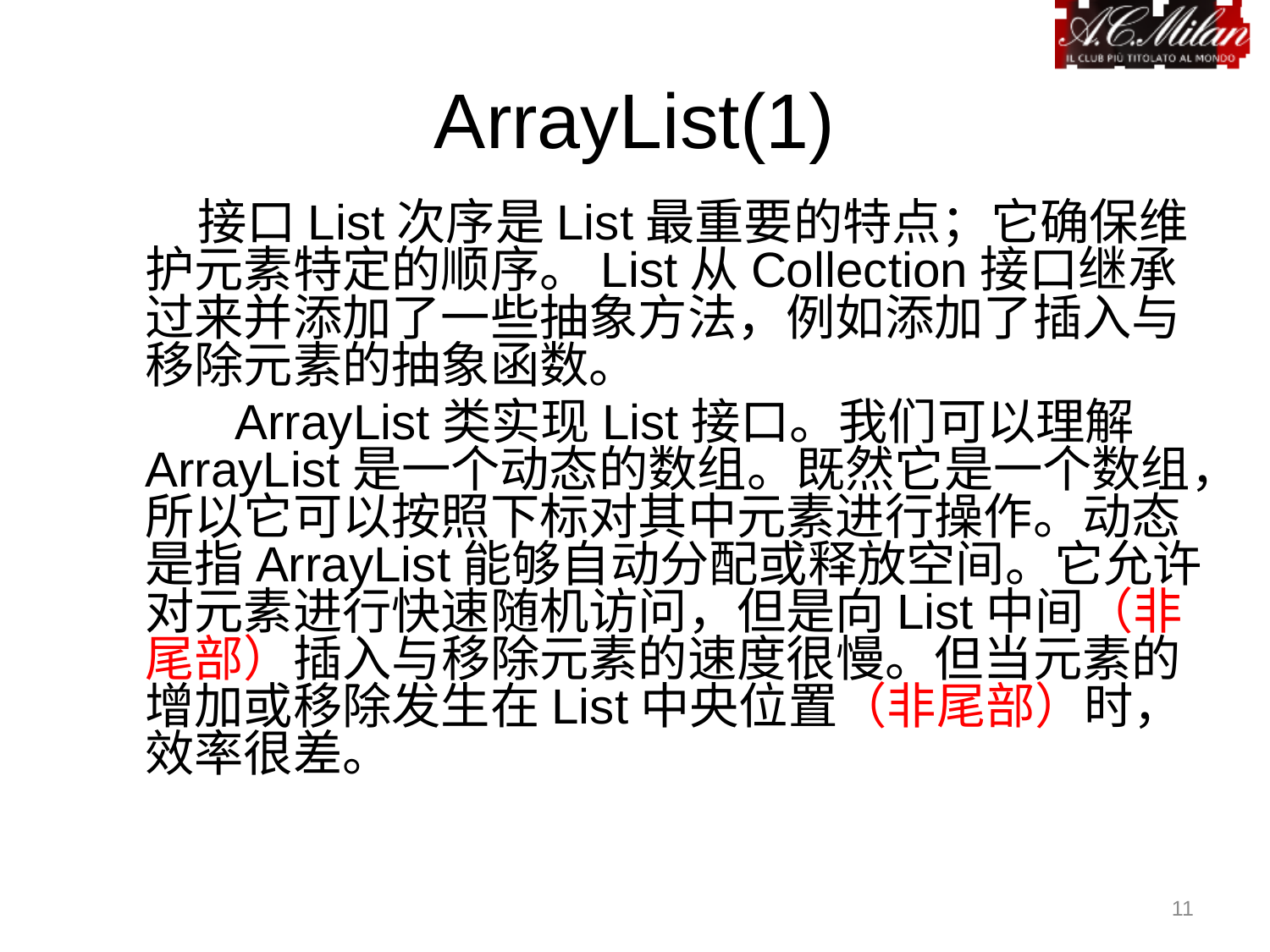

# ArrayList(1)
        接口List次序是List最重要的特点；它确保维护元素特定的顺序。List从Collection接口继承过来并添加了一些抽象方法，例如添加了插入与移除元素的抽象函数。
          ArrayList类实现List接口。我们可以理解ArrayList是一个动态的数组。既然它是一个数组，所以它可以按照下标对其中元素进行操作。动态是指ArrayList能够自动分配或释放空间。它允许对元素进行快速随机访问，但是向List中间（非尾部）插入与移除元素的速度很慢。但当元素的增加或移除发生在List中央位置（非尾部）时，效率很差。

11